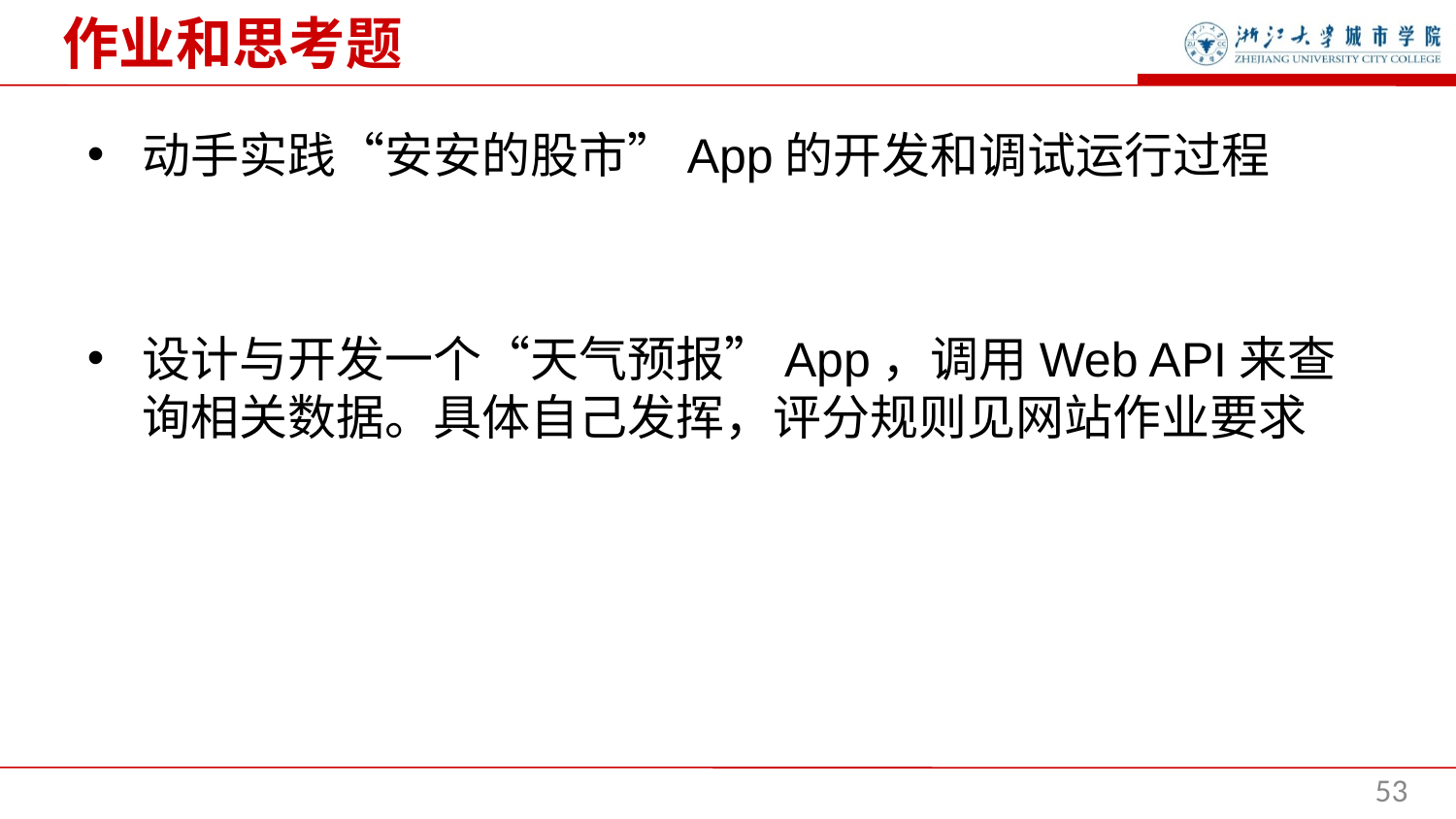

作业和思考题
动手实践“安安的股市”App的开发和调试运行过程

设计与开发一个“天气预报”App，调用Web API来查询相关数据。具体自己发挥，评分规则见网站作业要求

53